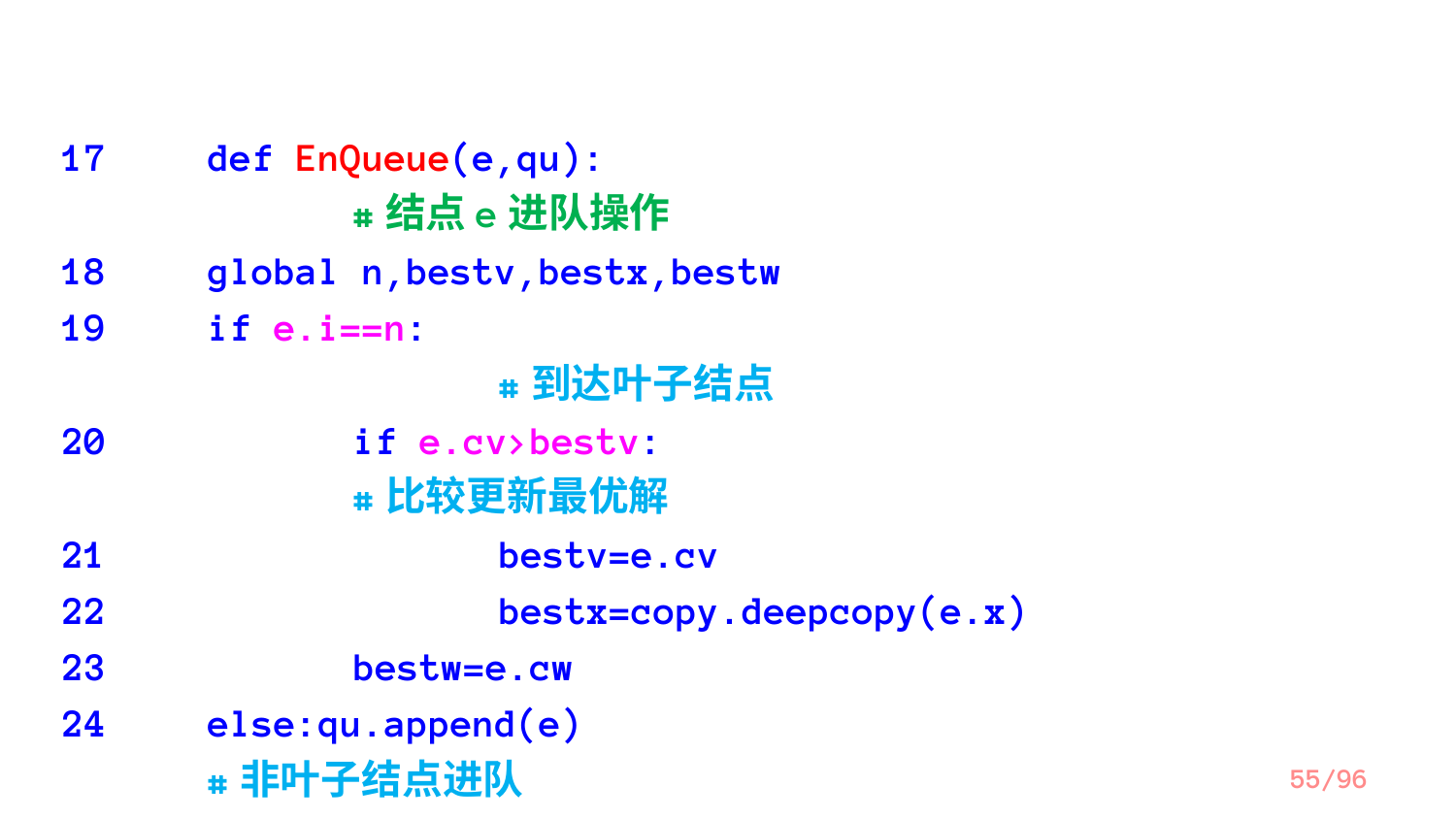

17	def EnQueue(e,qu):								#结点e进队操作
18  	global n,bestv,bestx,bestw
19  	if e.i==n:										#到达叶子结点
20   		if e.cv>bestv:							#比较更新最优解
21     		bestv=e.cv
22     		bestx=copy.deepcopy(e.x)
23       	bestw=e.cw
24  	else:qu.append(e)							#非叶子结点进队
55/96